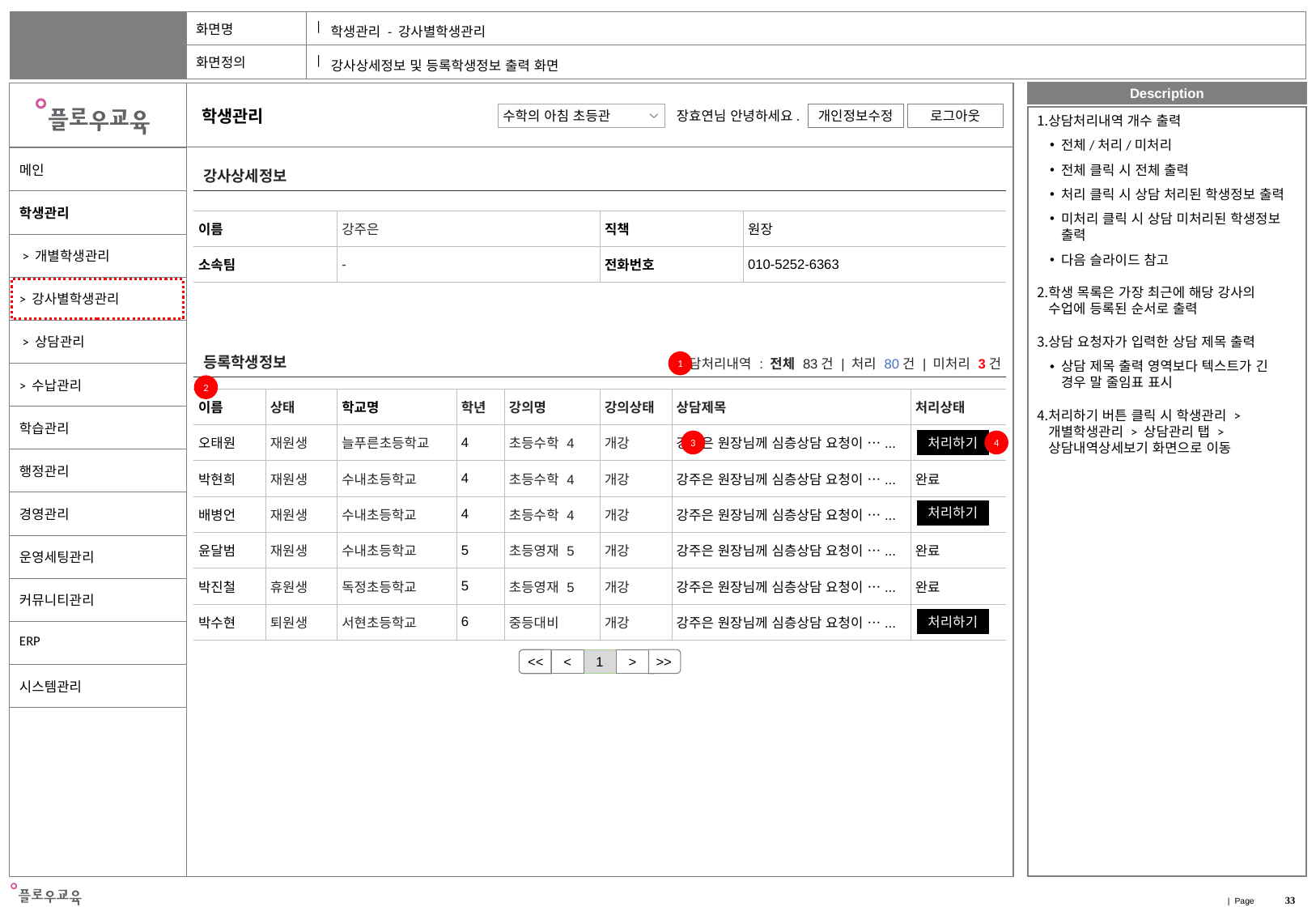

학생관리 - 강사별학생관리
강사상세정보 및 등록학생정보 출력 화면
상담처리내역 개수 출력
전체/처리/미처리
전체 클릭 시 전체 출력
처리 클릭 시 상담 처리된 학생정보 출력
미처리 클릭 시 상담 미처리된 학생정보 출력
다음 슬라이드 참고
학생 목록은 가장 최근에 해당 강사의 수업에 등록된 순서로 출력
상담 요청자가 입력한 상담 제목 출력
상담 제목 출력 영역보다 텍스트가 긴 경우 말 줄임표 표시
처리하기 버튼 클릭 시 학생관리 > 개별학생관리 > 상담관리 탭 > 상담내역상세보기 화면으로 이동

| 강사상세정보 |
| --- |
| 이름 | 강주은 | 직책 | 원장 |
| --- | --- | --- | --- |
| 소속팀 | - | 전화번호 | 010-5252-6363 |

| 등록학생정보 | 상담처리내역 : 전체 83건 | 처리 80건 | 미처리 3건 |
| --- | --- |
1
2
| 이름 | 상태 | 학교명 | 학년 | 강의명 | 강의상태 | 상담제목 | 처리상태 |
| --- | --- | --- | --- | --- | --- | --- | --- |
| 오태원 | 재원생 | 늘푸른초등학교 | 4 | 초등수학 4 | 개강 | 강주은 원장님께 심층상담 요청이 …... |  |
| 박현희 | 재원생 | 수내초등학교 | 4 | 초등수학 4 | 개강 | 강주은 원장님께 심층상담 요청이 …... | 완료 |
| 배병언 | 재원생 | 수내초등학교 | 4 | 초등수학 4 | 개강 | 강주은 원장님께 심층상담 요청이 …... |  |
| 윤달범 | 재원생 | 수내초등학교 | 5 | 초등영재 5 | 개강 | 강주은 원장님께 심층상담 요청이 …... | 완료 |
| 박진철 | 휴원생 | 독정초등학교 | 5 | 초등영재 5 | 개강 | 강주은 원장님께 심층상담 요청이 …... | 완료 |
| 박수현 | 퇴원생 | 서현초등학교 | 6 | 중등대비 | 개강 | 강주은 원장님께 심층상담 요청이 …... |  |
3
처리하기
4
처리하기
처리하기
>
<
<<
>>
1
33